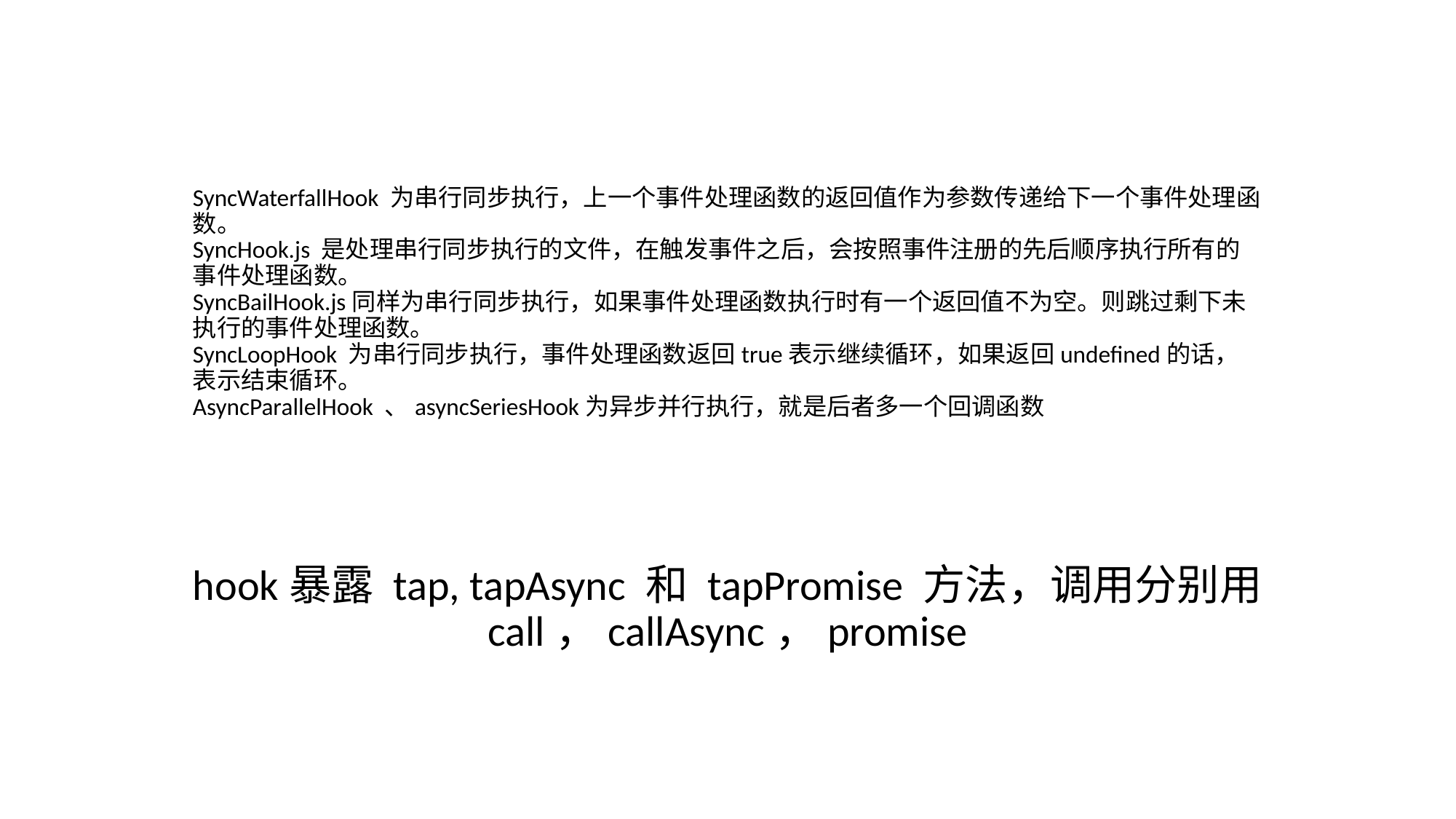

# SyncWaterfallHook 为串行同步执行，上一个事件处理函数的返回值作为参数传递给下一个事件处理函数。 SyncHook.js 是处理串行同步执行的文件，在触发事件之后，会按照事件注册的先后顺序执行所有的事件处理函数。 SyncBailHook.js同样为串行同步执行，如果事件处理函数执行时有一个返回值不为空。则跳过剩下未执行的事件处理函数。 SyncLoopHook 为串行同步执行，事件处理函数返回true表示继续循环，如果返回undefined的话，表示结束循环。 AsyncParallelHook 、asyncSeriesHook为异步并行执行，就是后者多一个回调函数
hook暴露 tap, tapAsync 和 tapPromise 方法，调用分别用call，callAsync，promise